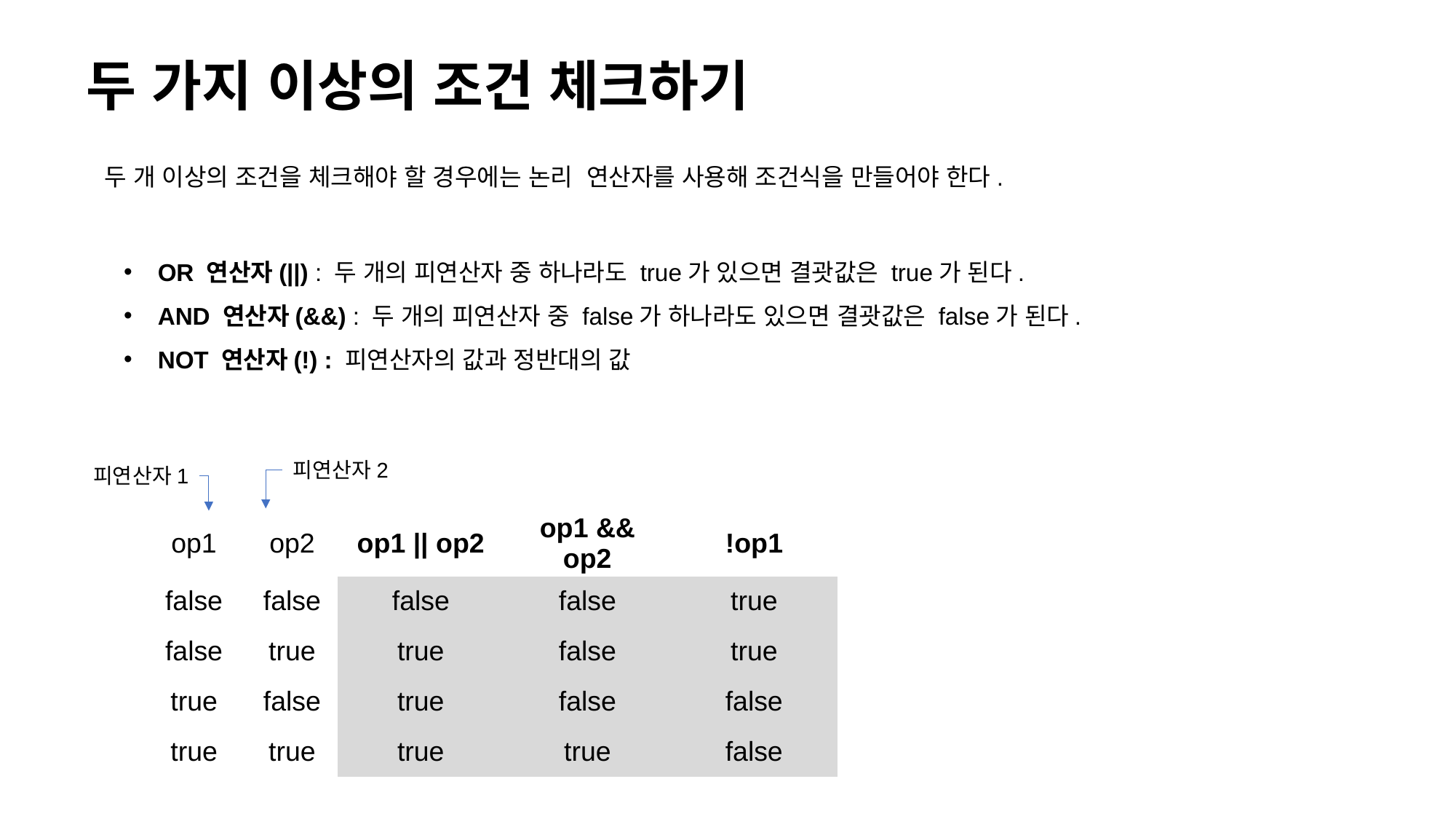

# 두 가지 이상의 조건 체크하기
두 개 이상의 조건을 체크해야 할 경우에는 논리  연산자를 사용해 조건식을 만들어야 한다.

OR 연산자(||) : 두 개의 피연산자 중 하나라도 true가 있으면 결괏값은 true가 된다.
AND 연산자(&&) : 두 개의 피연산자 중 false가 하나라도 있으면 결괏값은 false가 된다.
NOT 연산자(!) : 피연산자의 값과 정반대의 값
피연산자2
피연산자1
| op1 | op2 | op1 || op2 | op1 && op2 | !op1 |
| --- | --- | --- | --- | --- |
| false | false | false | false | true |
| false | true | true | false | true |
| true | false | true | false | false |
| true | true | true | true | false |